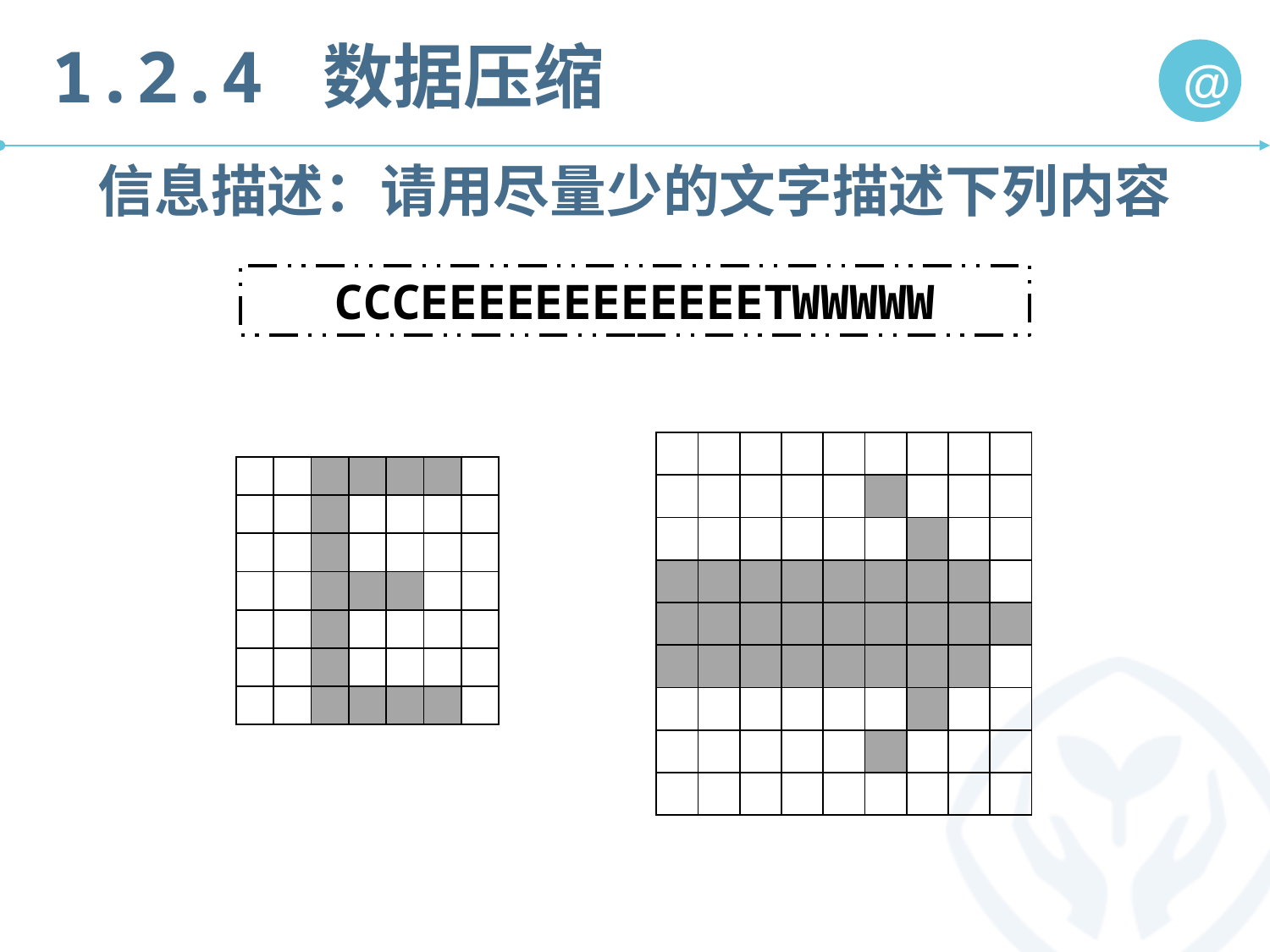

信息描述：请用尽量少的文字描述下列内容
CCCEEEEEEEEEEEETWWWWW
|  |  |  |  |  |  |  |  |  |
| --- | --- | --- | --- | --- | --- | --- | --- | --- |
|  |  |  |  |  |  |  |  |  |
|  |  |  |  |  |  |  |  |  |
|  |  |  |  |  |  |  |  |  |
|  |  |  |  |  |  |  |  |  |
|  |  |  |  |  |  |  |  |  |
|  |  |  |  |  |  |  |  |  |
|  |  |  |  |  |  |  |  |  |
|  |  |  |  |  |  |  |  |  |
|  |  |  |  |  |  |  |
| --- | --- | --- | --- | --- | --- | --- |
|  |  |  |  |  |  |  |
|  |  |  |  |  |  |  |
|  |  |  |  |  |  |  |
|  |  |  |  |  |  |  |
|  |  |  |  |  |  |  |
|  |  |  |  |  |  |  |